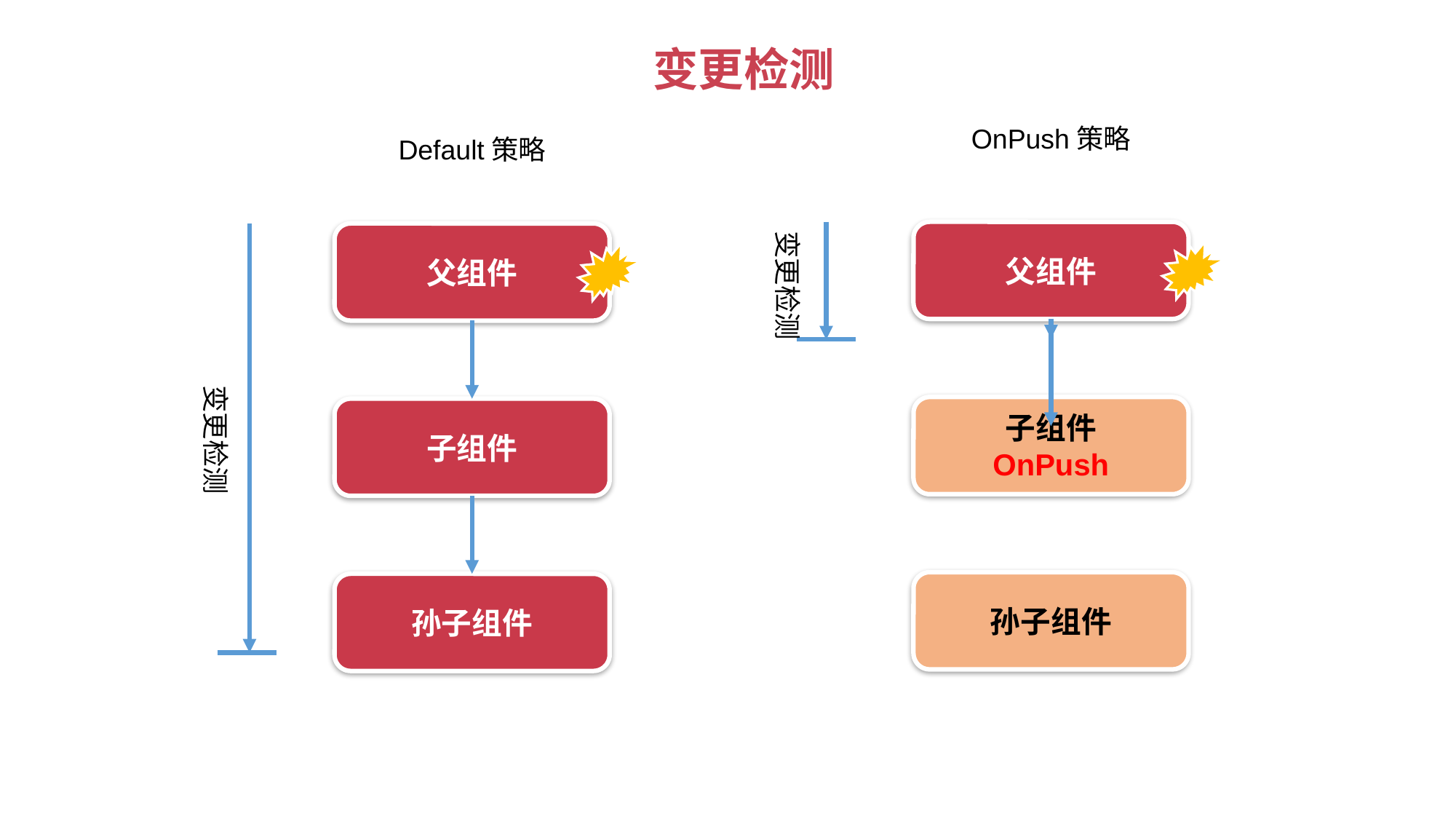

变更检测
OnPush策略
变更检测
父组件

子组件
OnPush
孙子组件
Default策略
父组件

变更检测
子组件
孙子组件